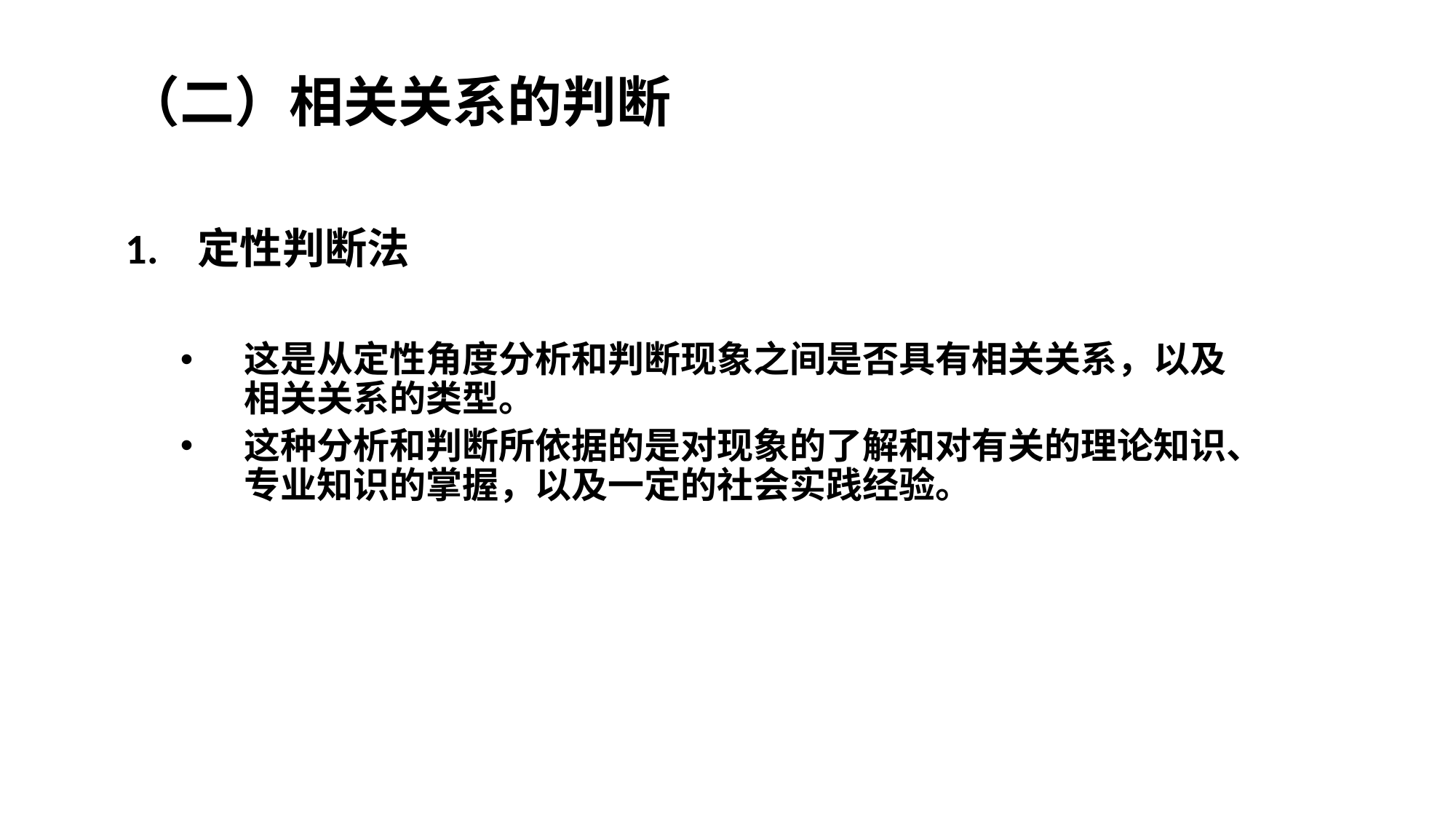

# （二）相关关系的判断
1.   定性判断法

这是从定性角度分析和判断现象之间是否具有相关关系，以及相关关系的类型。
这种分析和判断所依据的是对现象的了解和对有关的理论知识、专业知识的掌握，以及一定的社会实践经验。